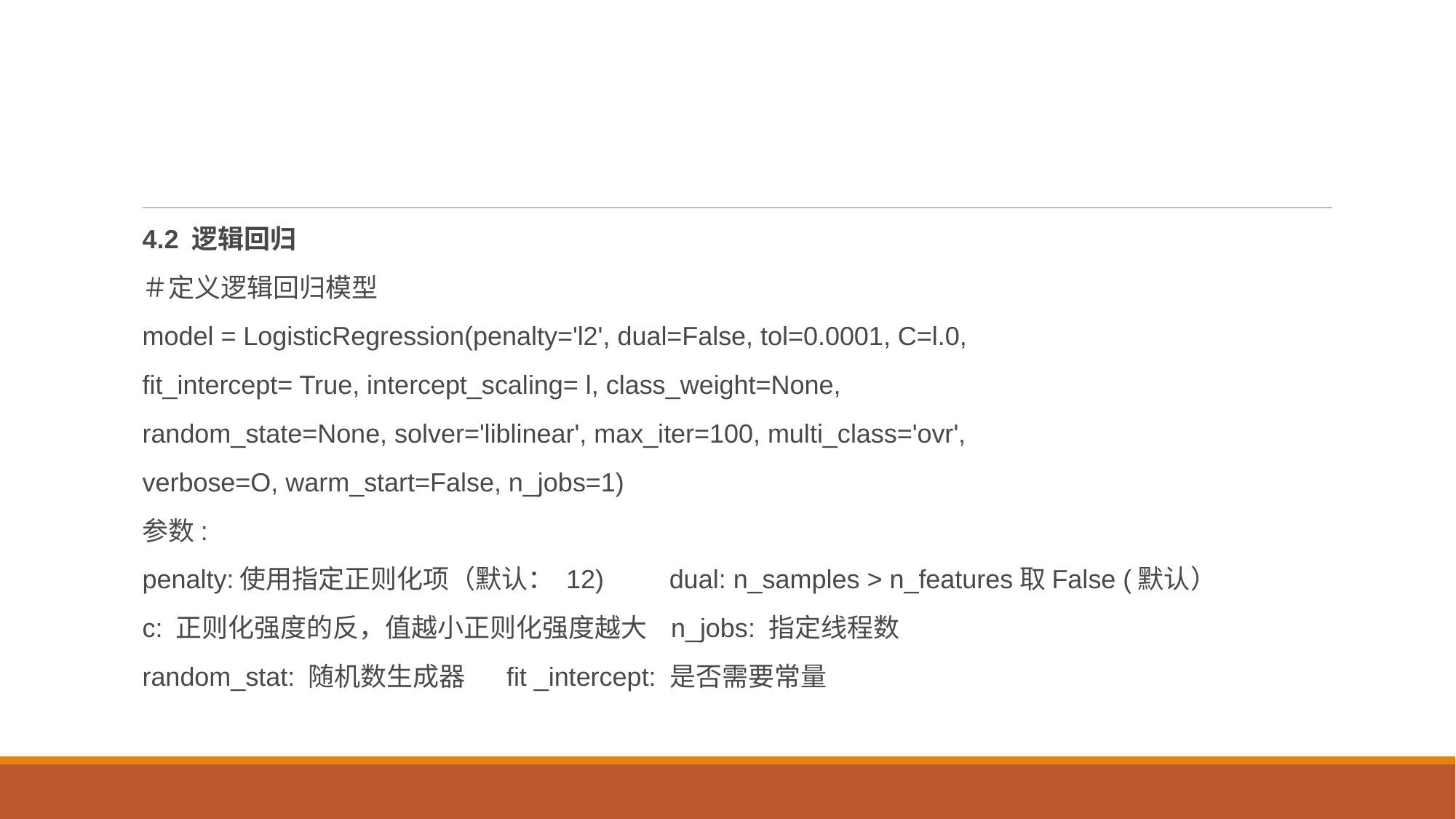

#
4.2 逻辑回归
＃定义逻辑回归模型
model = LogisticRegression(penalty='l2', dual=False, tol=0.0001, C=l.0,
fit_intercept= True, intercept_scaling= l, class_weight=None,
random_state=None, solver='liblinear', max_iter=100, multi_class='ovr',
verbose=O, warm_start=False, n_jobs=1)
参数:
penalty:使用指定正则化项（默认： 12)         dual: n_samples > n_features取False (默认）
c: 正则化强度的反，值越小正则化强度越大   n_jobs: 指定线程数
random_stat: 随机数生成器      fit _intercept: 是否需要常量